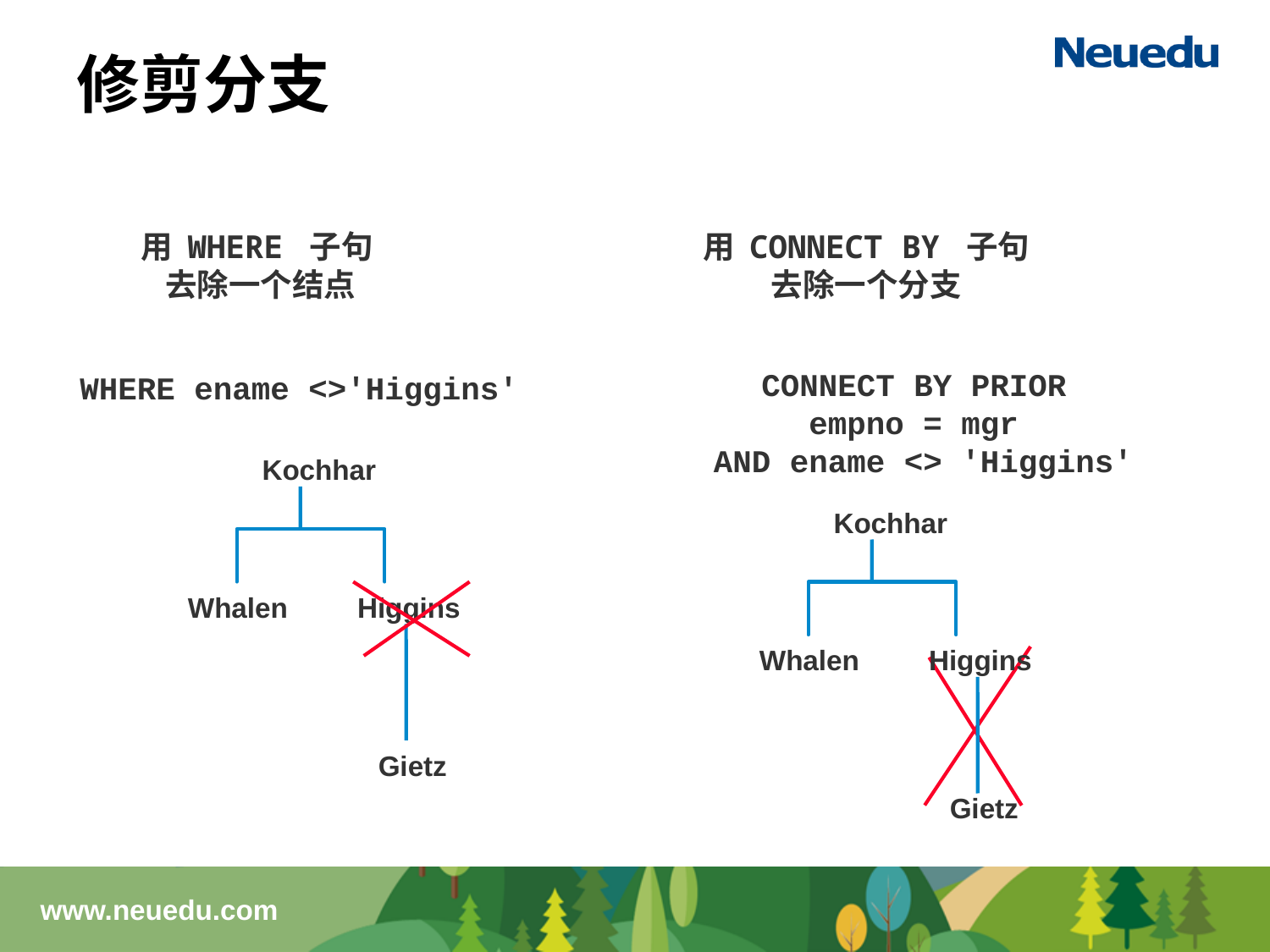

# 修剪分支
用 WHERE 子句
去除一个结点
用 CONNECT BY 子句
去除一个分支
CONNECT BY PRIOR
empno = mgr
AND ename <> 'Higgins'
WHERE ename <>'Higgins'
Kochhar

Kochhar

Whalen
Higgins

Whalen
Higgins

Gietz
Gietz